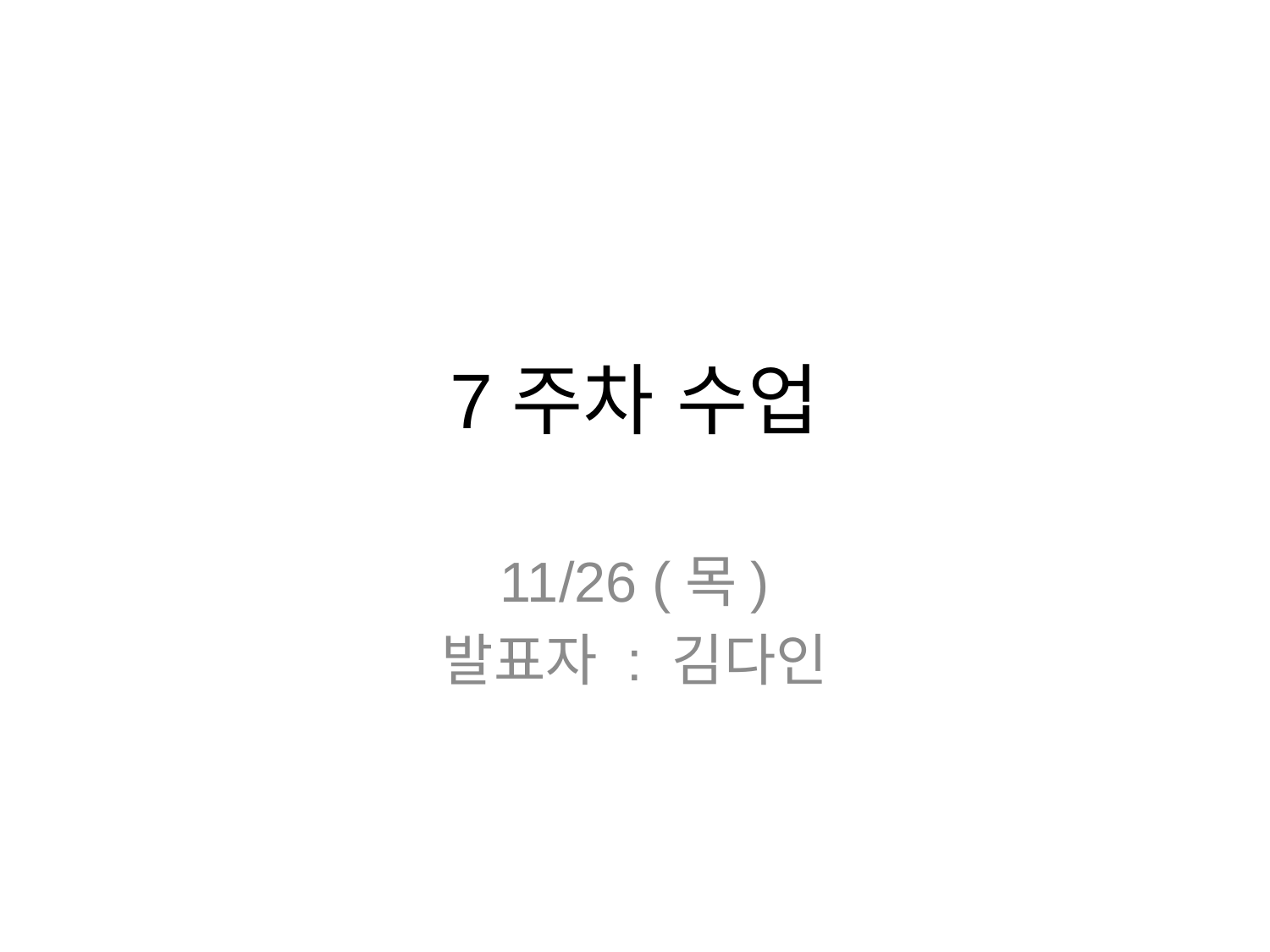

# 7주차 수업
11/26 (목)
발표자 : 김다인